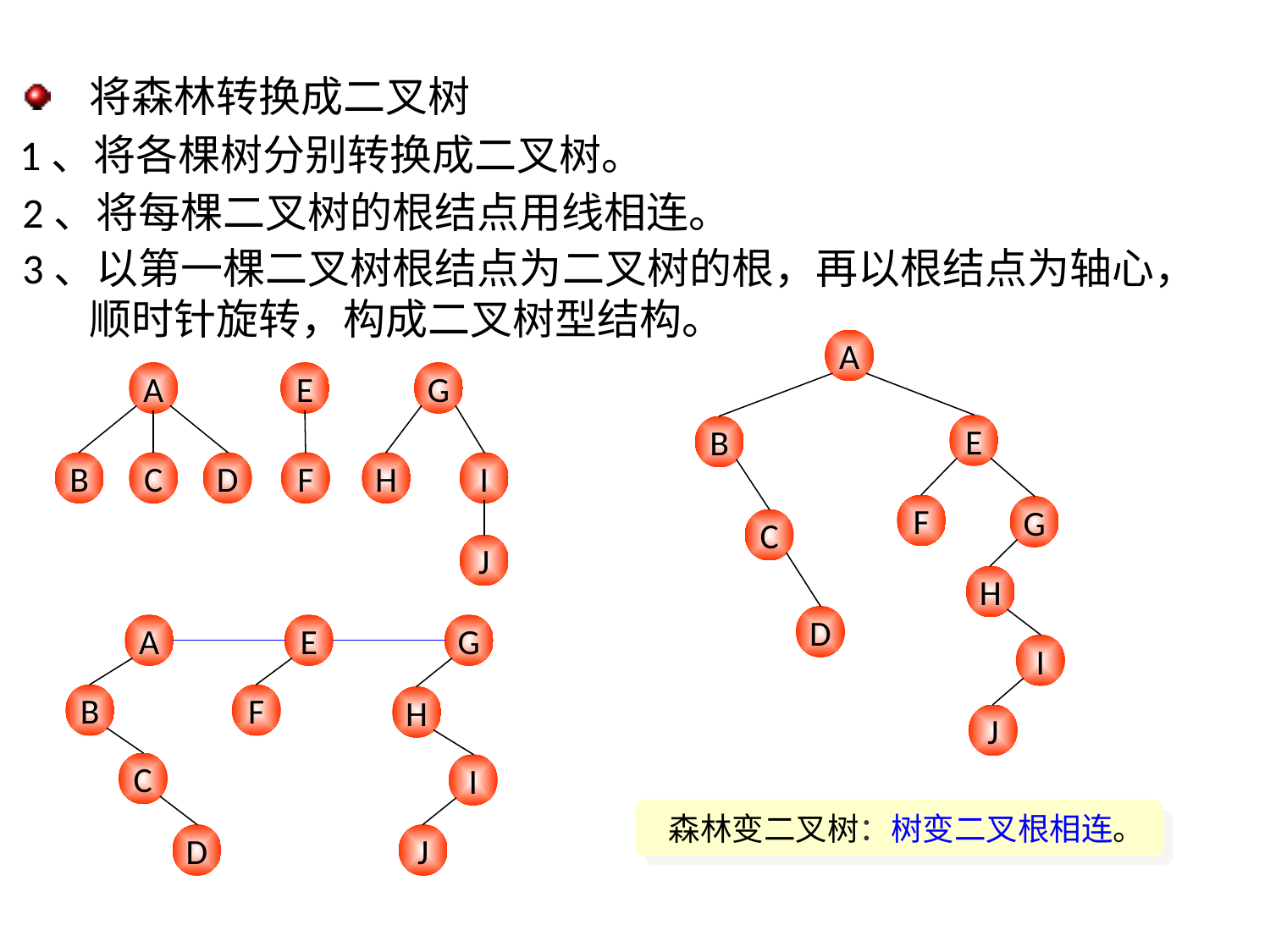

将森林转换成二叉树
1、将各棵树分别转换成二叉树。
2、将每棵二叉树的根结点用线相连。
3、以第一棵二叉树根结点为二叉树的根，再以根结点为轴心，
      顺时针旋转，构成二叉树型结构。
A
E
B
F
G
C
H
D
I
J
A
E
G
B
C
D
F
H
I
J
A
E
G
B
F
H
C
I
D
J
 森林变二叉树：树变二叉根相连。